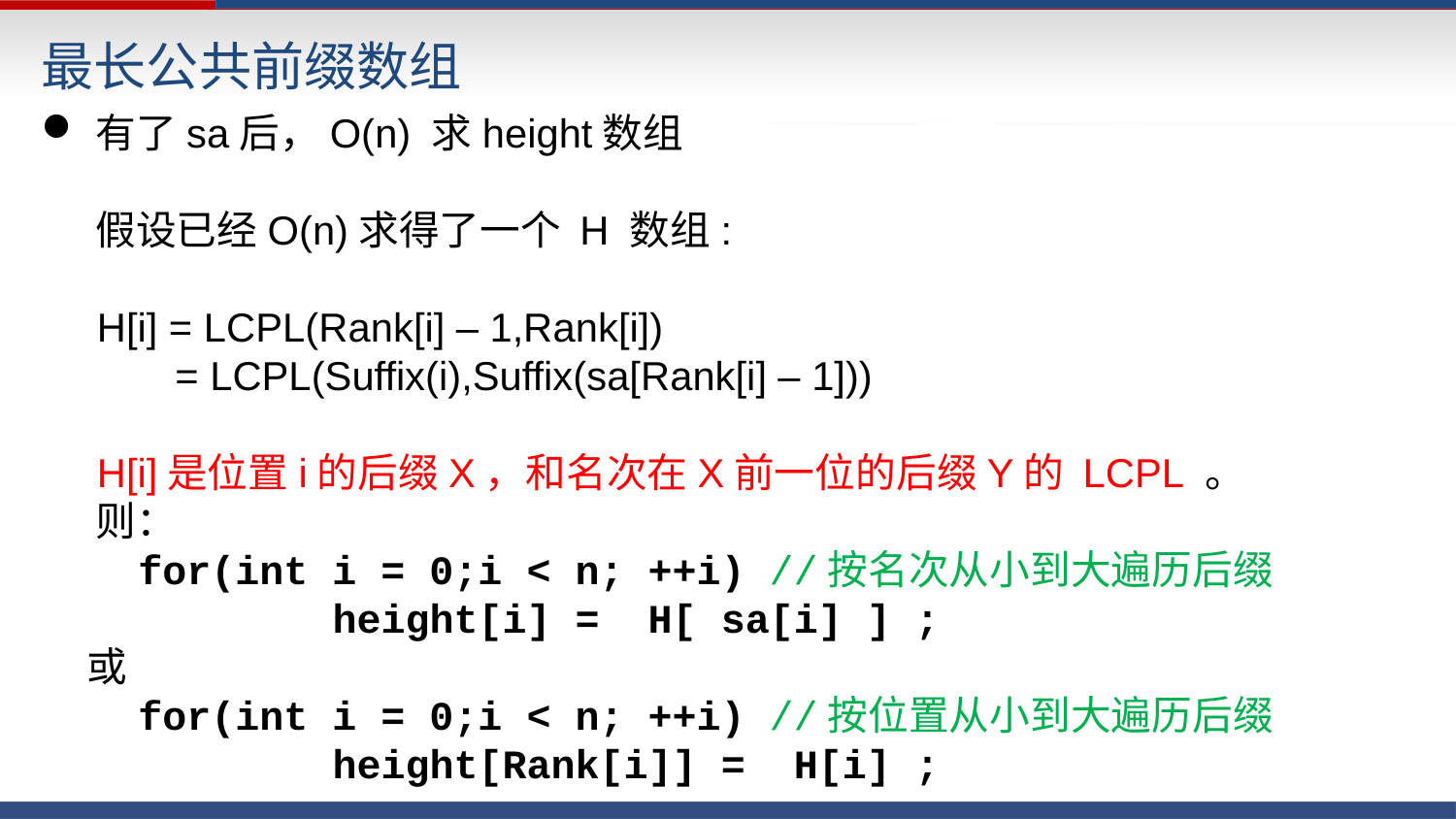

最长公共前缀数组
有了sa后，O(n) 求height数组

     假设已经O(n)求得了一个 H 数组:

     H[i] = LCPL(Rank[i] – 1,Rank[i])
            = LCPL(Suffix(i),Suffix(sa[Rank[i] – 1]))

     H[i]是位置i的后缀X，和名次在X前一位的后缀Y的 LCPL 。
     则：
    for(int i = 0;i < n; ++i) //按名次从小到大遍历后缀
		height[i] =  H[ sa[i] ] ;
    或
    for(int i = 0;i < n; ++i) //按位置从小到大遍历后缀
		height[Rank[i]] =  H[i] ;